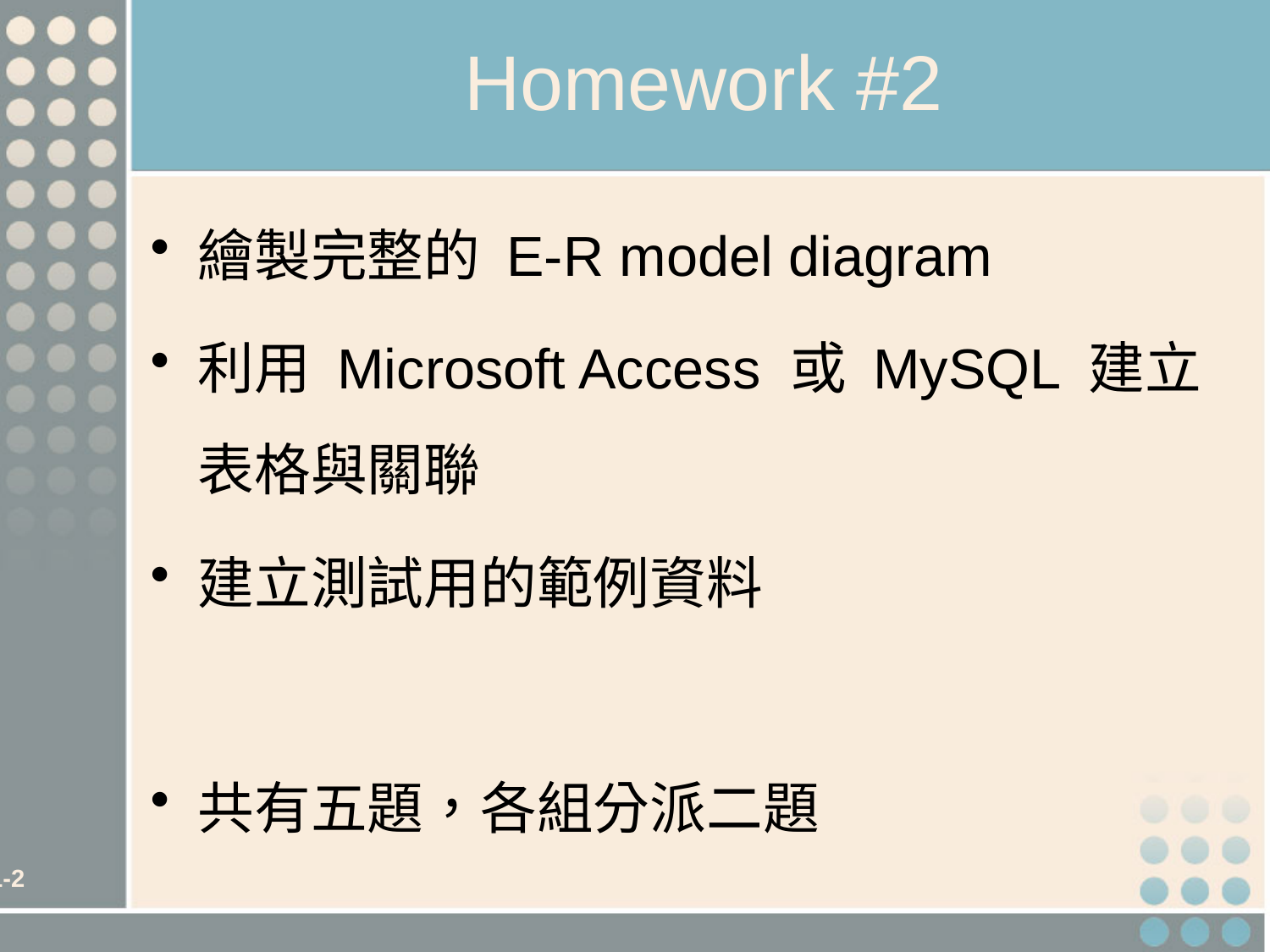

# Homework #2
繪製完整的 E-R model diagram
利用 Microsoft Access 或 MySQL 建立表格與關聯
建立測試用的範例資料

共有五題，各組分派二題